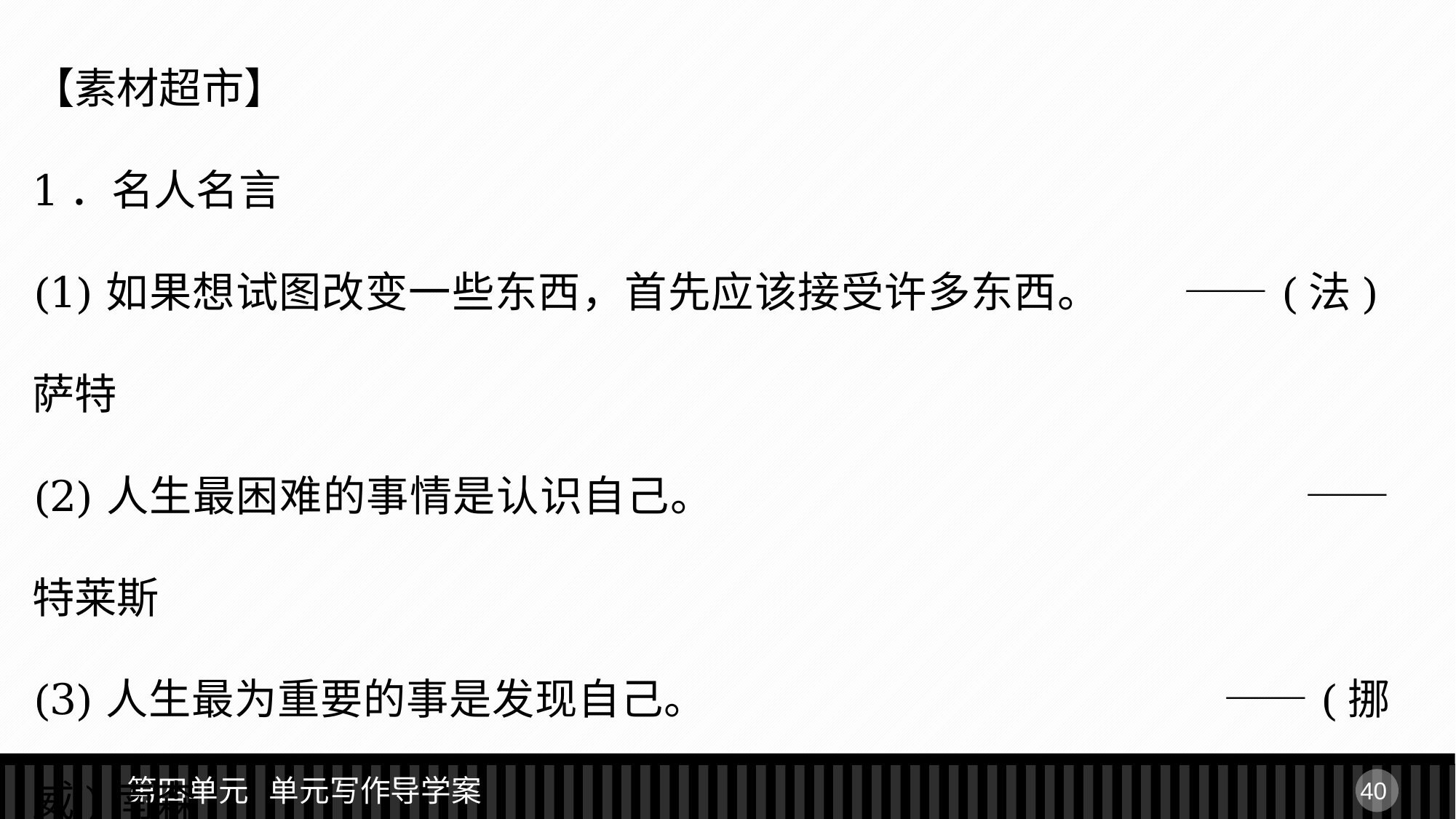

【素材超市】
1．名人名言
(1)如果想试图改变一些东西，首先应该接受许多东西。        ——(法)萨特
(2)人生最困难的事情是认识自己。					     ——特莱斯
(3)人生最为重要的事是发现自己。				         ——(挪威)南森
(4)只有那些懂得控制自己的缺点，而不让这些缺点控制自己的人，才是强者。								——(法国)巴尔扎克